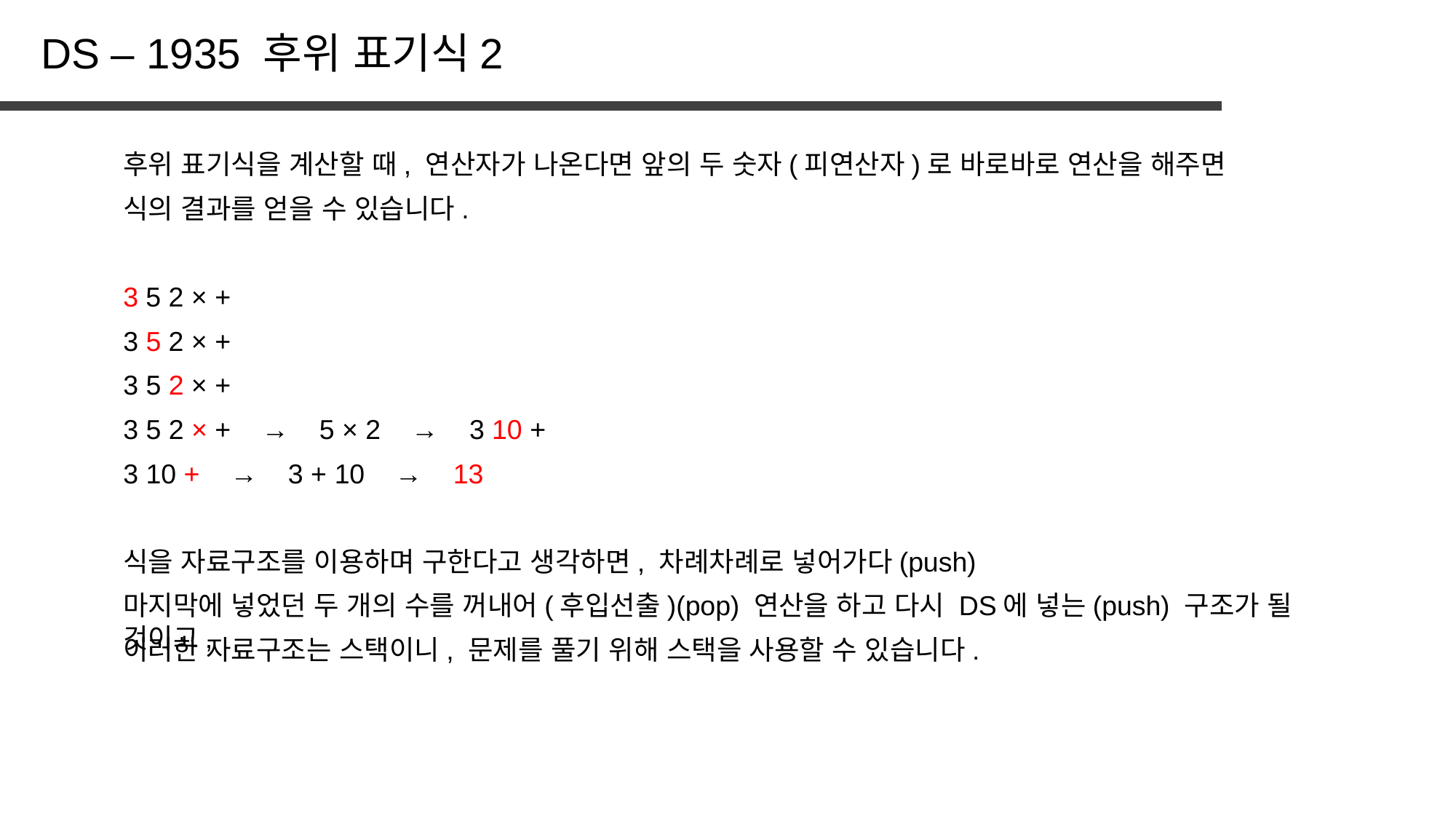

DS – 1935 후위 표기식2
후위 표기식을 계산할 때, 연산자가 나온다면 앞의 두 숫자(피연산자)로 바로바로 연산을 해주면
식의 결과를 얻을 수 있습니다.
3 5 2 × +
3 5 2 × +
3 5 2 × +
3 5 2 × +    →    5 × 2    →    3 10 +
3 10 +    →    3 + 10    →    13
식을 자료구조를 이용하며 구한다고 생각하면, 차례차례로 넣어가다(push)
마지막에 넣었던 두 개의 수를 꺼내어(후입선출)(pop) 연산을 하고 다시 DS에 넣는(push) 구조가 될 것이고,
이러한 자료구조는 스택이니, 문제를 풀기 위해 스택을 사용할 수 있습니다.